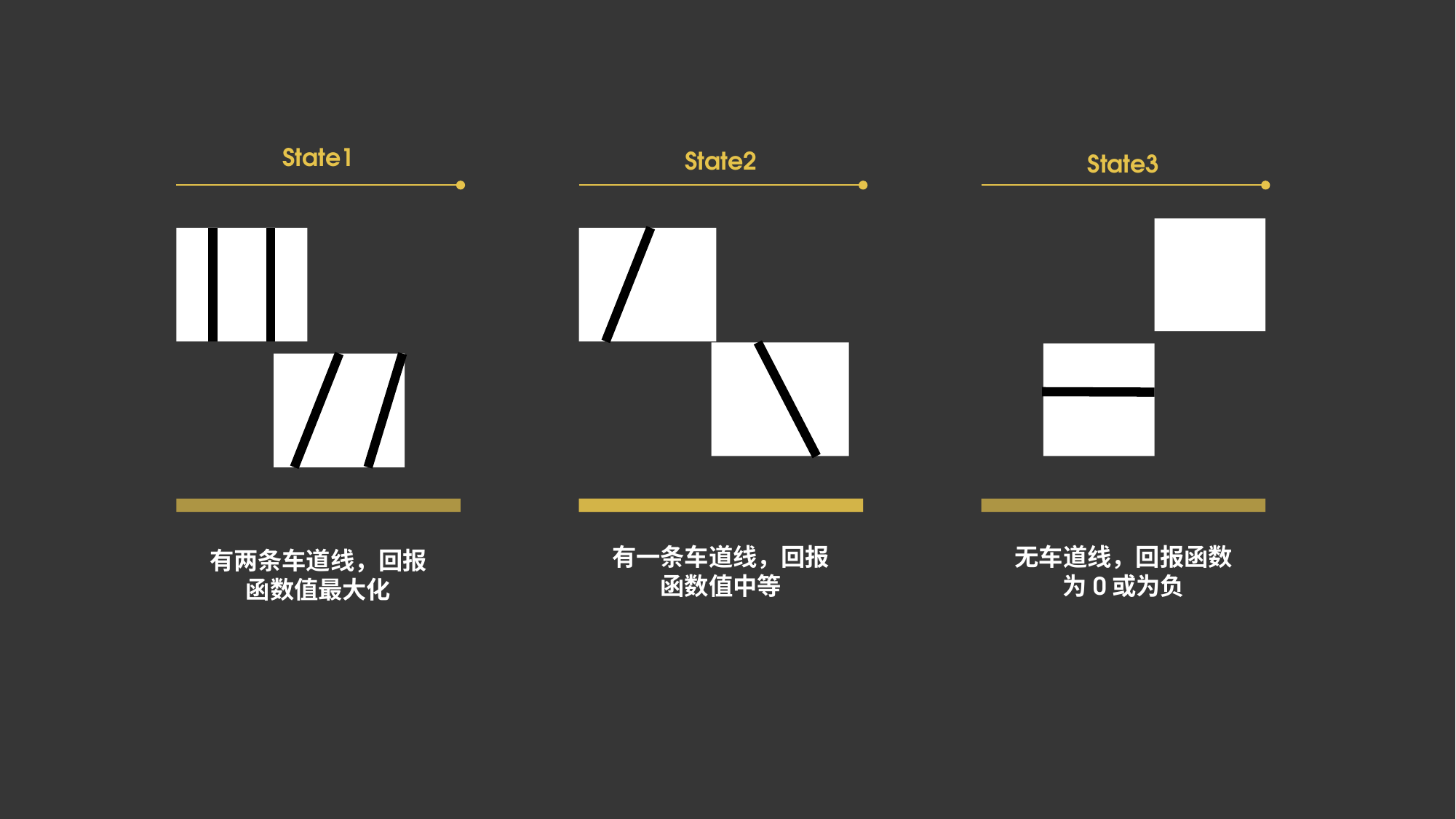

State1
State2
State3

有一条车道线，回报函数值中等
无车道线，回报函数为0或为负
有两条车道线，回报函数值最大化